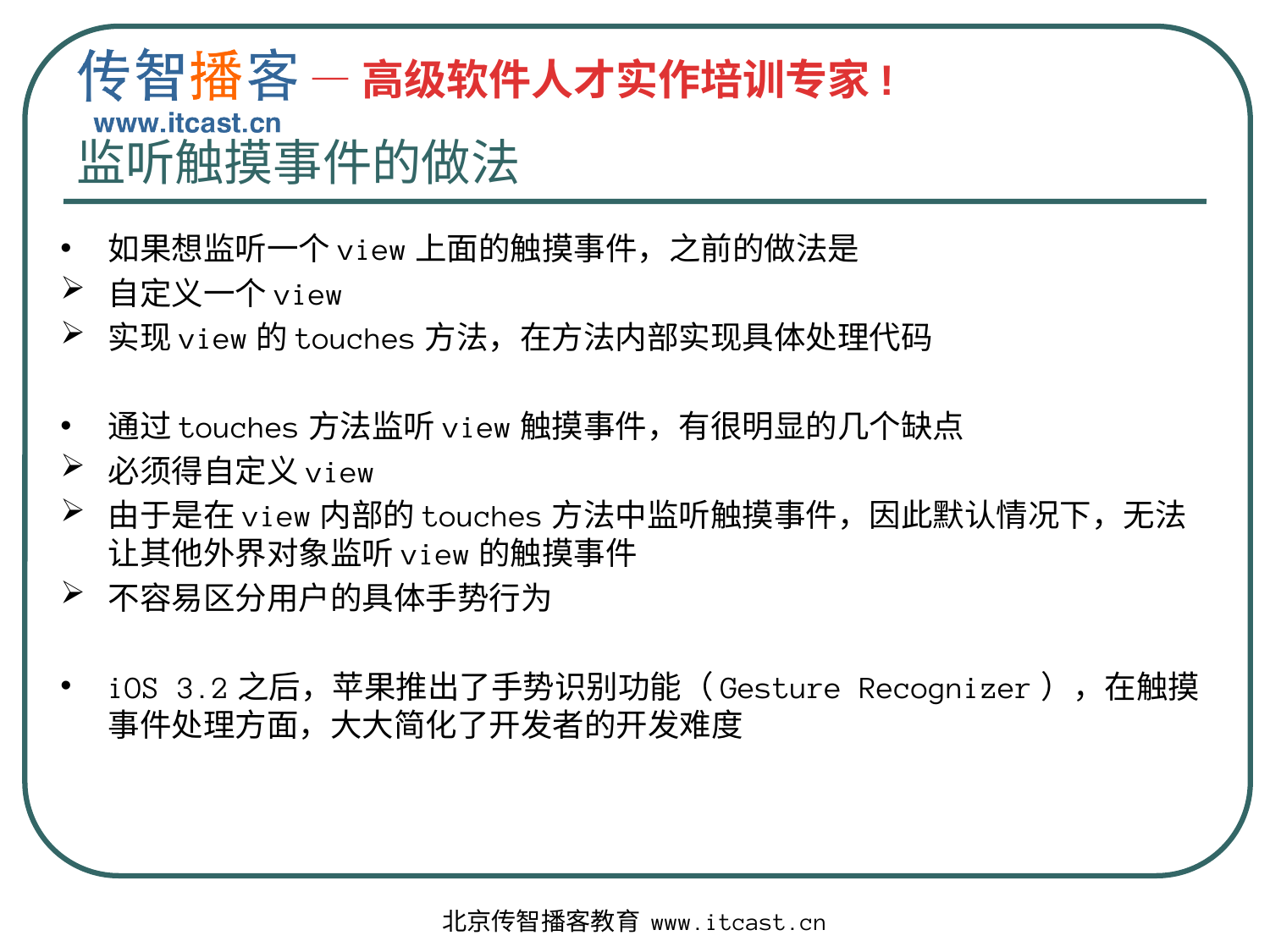

# 监听触摸事件的做法
如果想监听一个view上面的触摸事件，之前的做法是
自定义一个view
实现view的touches方法，在方法内部实现具体处理代码

通过touches方法监听view触摸事件，有很明显的几个缺点
必须得自定义view
由于是在view内部的touches方法中监听触摸事件，因此默认情况下，无法让其他外界对象监听view的触摸事件
不容易区分用户的具体手势行为

iOS 3.2之后，苹果推出了手势识别功能（Gesture Recognizer），在触摸事件处理方面，大大简化了开发者的开发难度